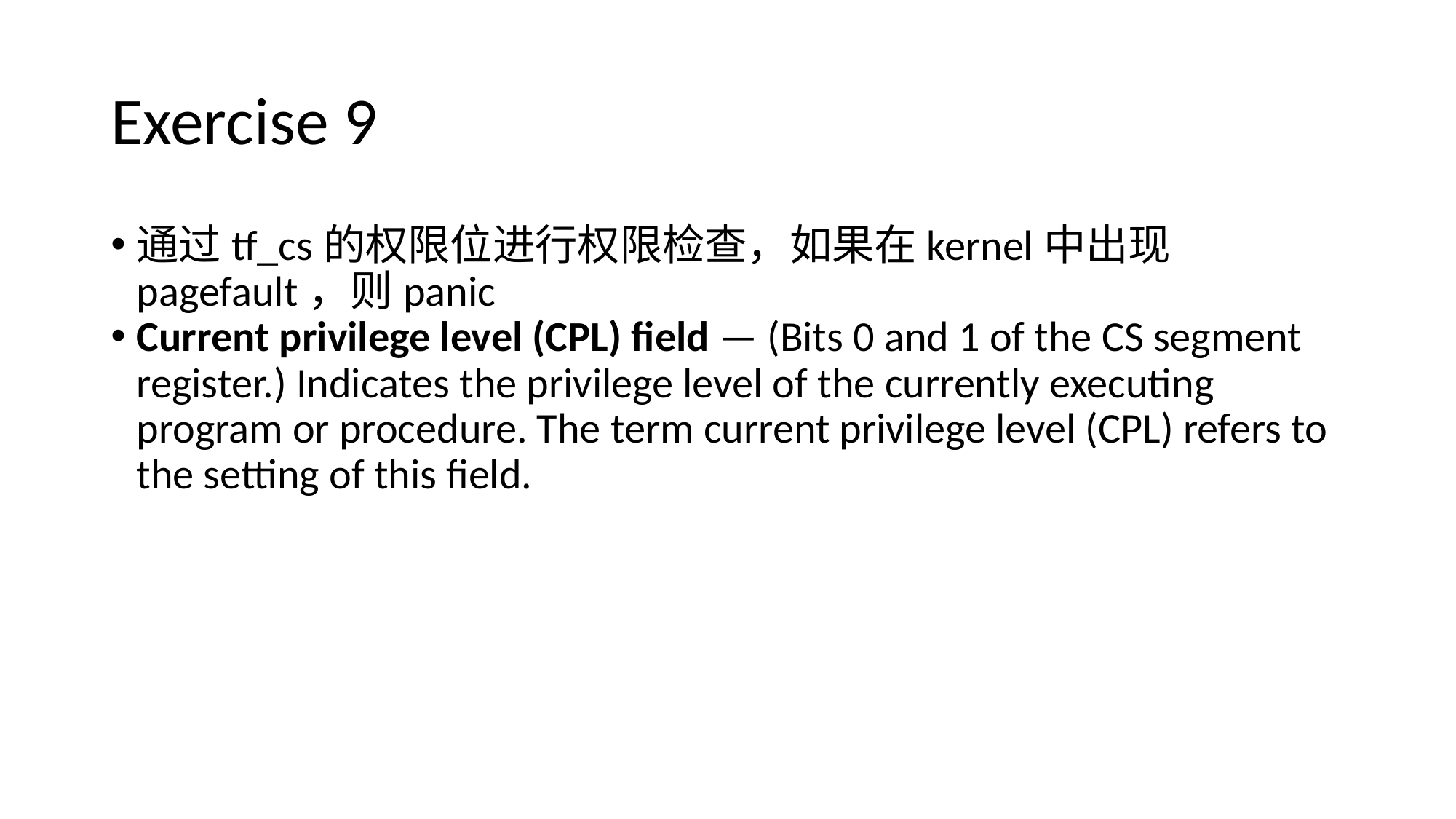

Exercise 9
通过tf_cs的权限位进行权限检查，如果在kernel中出现pagefault，则panic
Current privilege level (CPL) field — (Bits 0 and 1 of the CS segment register.) Indicates the privilege level of the currently executing program or procedure. The term current privilege level (CPL) refers to the setting of this field.